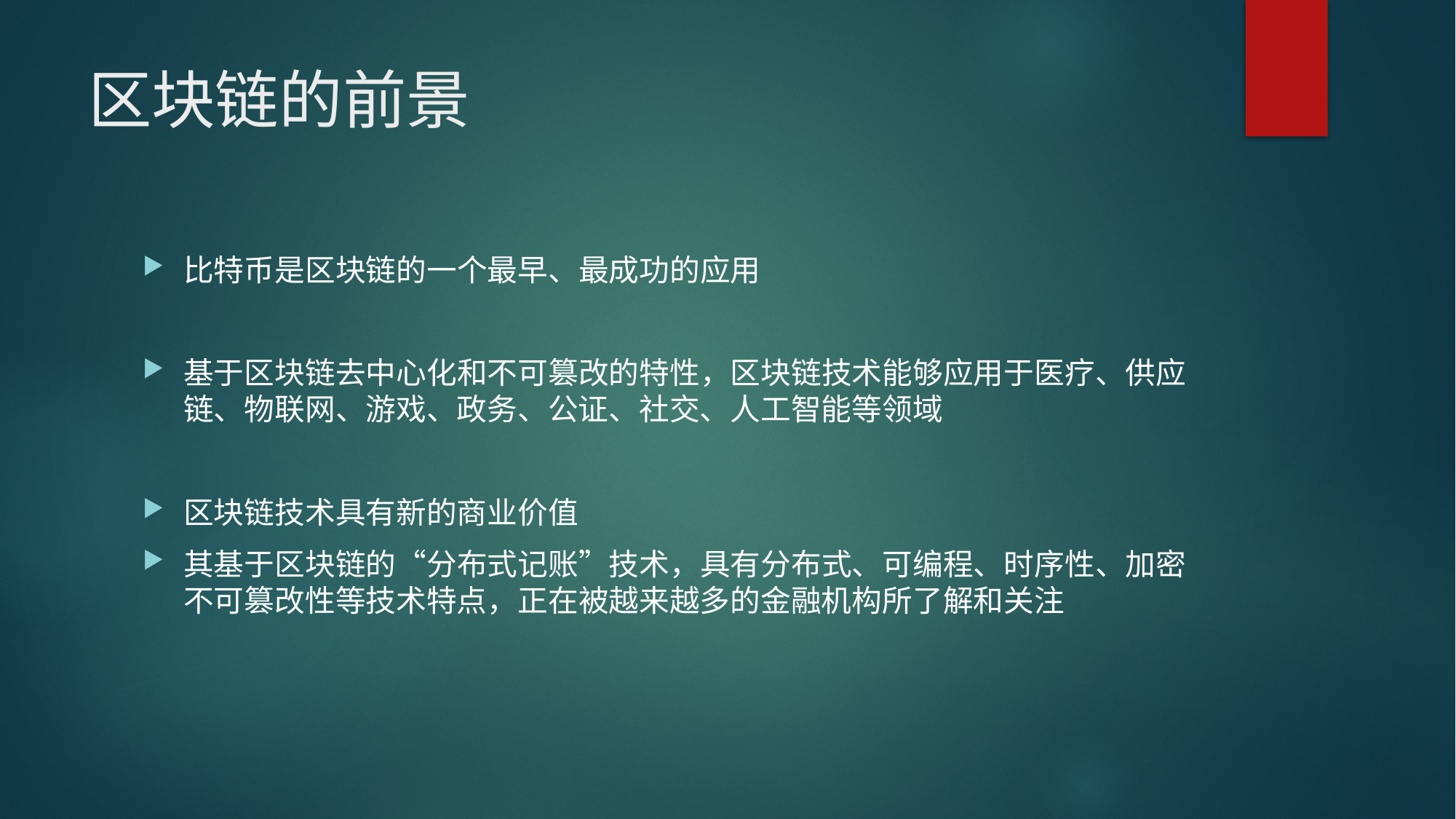

# 区块链的前景
比特币是区块链的一个最早、最成功的应用

基于区块链去中心化和不可篡改的特性，区块链技术能够应用于医疗、供应链、物联网、游戏、政务、公证、社交、人工智能等领域

区块链技术具有新的商业价值
其基于区块链的“分布式记账”技术，具有分布式、可编程、时序性、加密不可篡改性等技术特点，正在被越来越多的金融机构所了解和关注